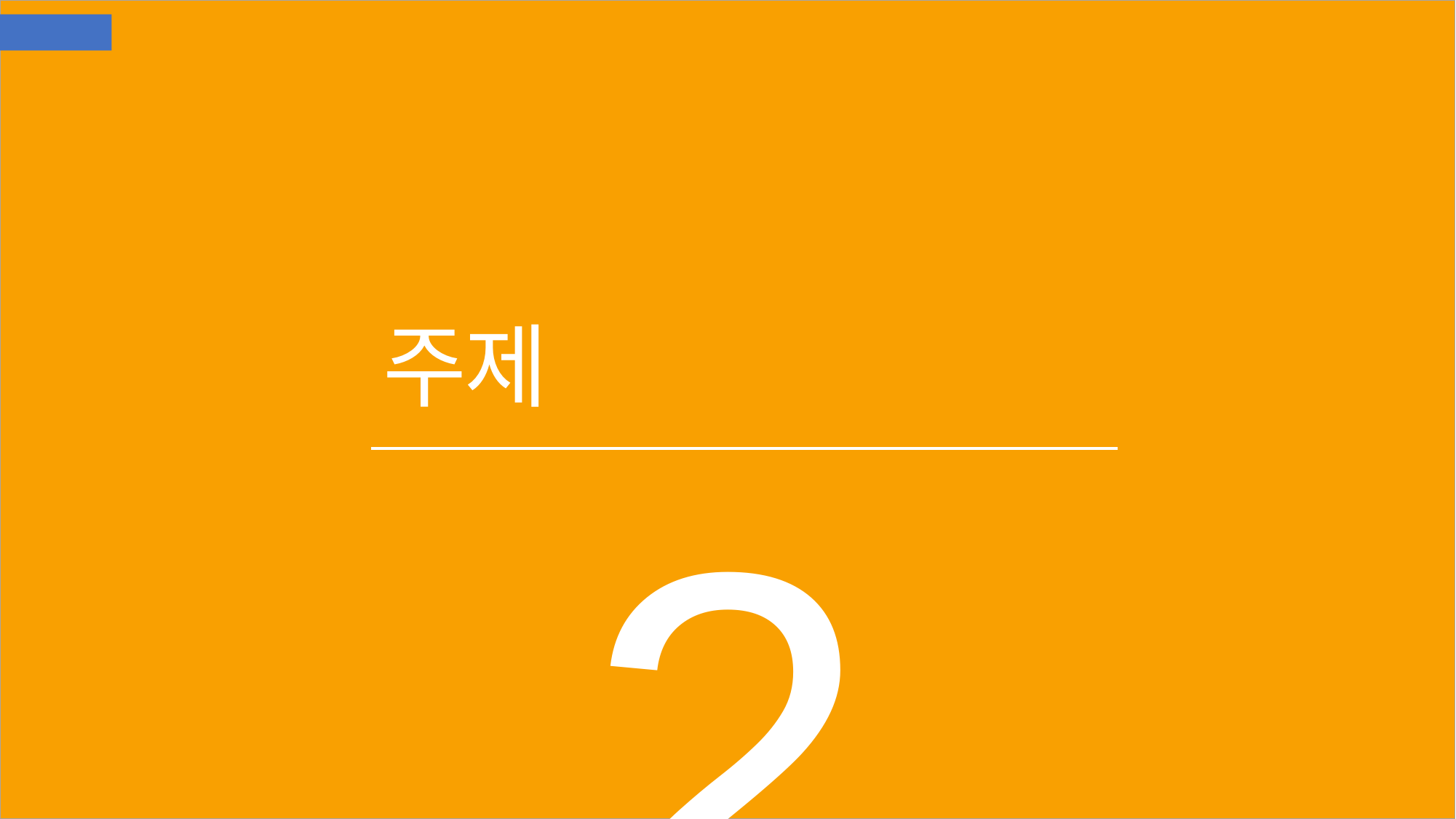

팀명
주제
오늘 저녁은 시험이 끝났으니까
치킨을 먹어야겠다.
2